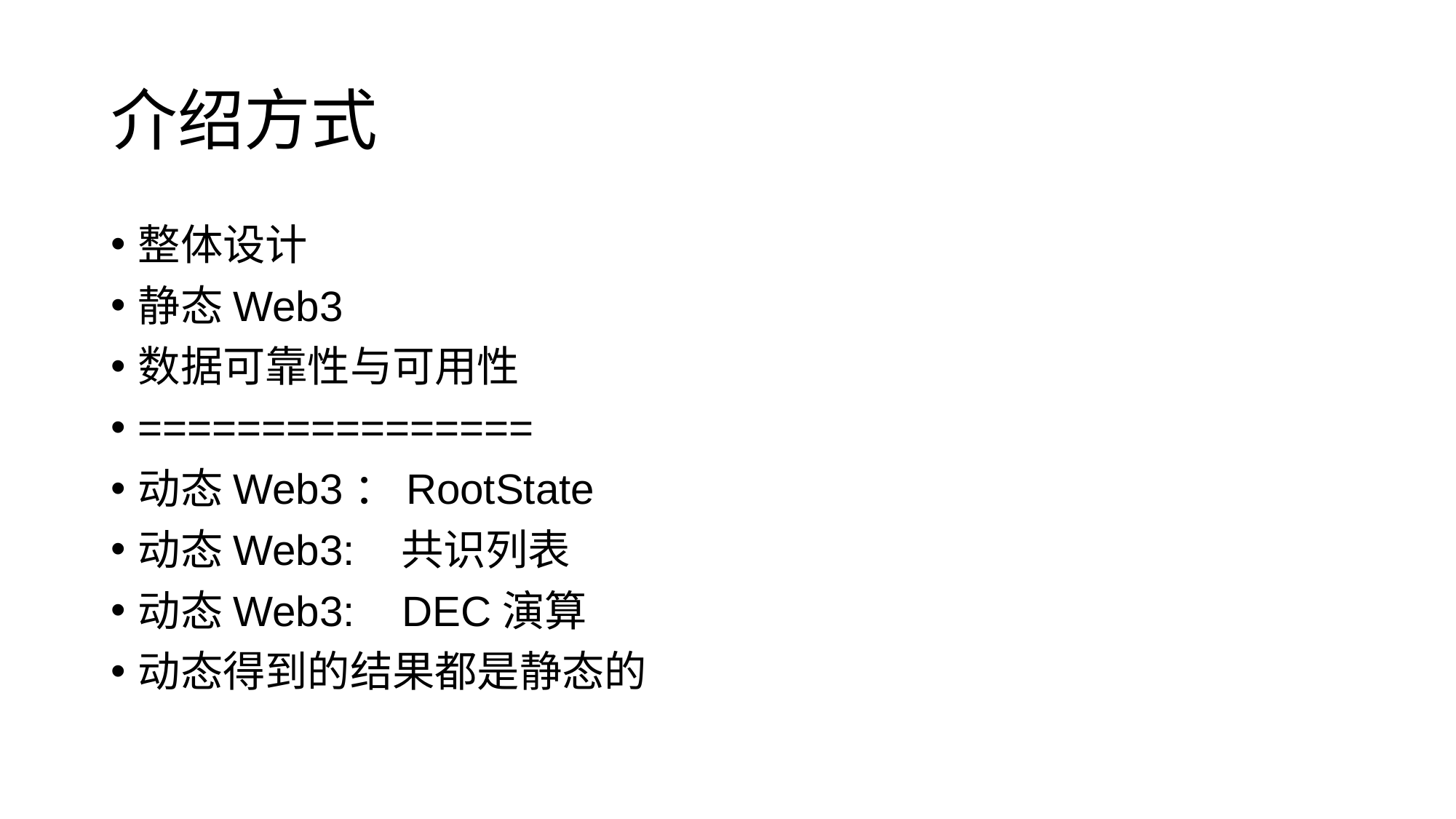

# 介绍方式
整体设计
静态Web3
数据可靠性与可用性
================
动态Web3：RootState
动态Web3:   共识列表
动态Web3:    DEC演算
动态得到的结果都是静态的